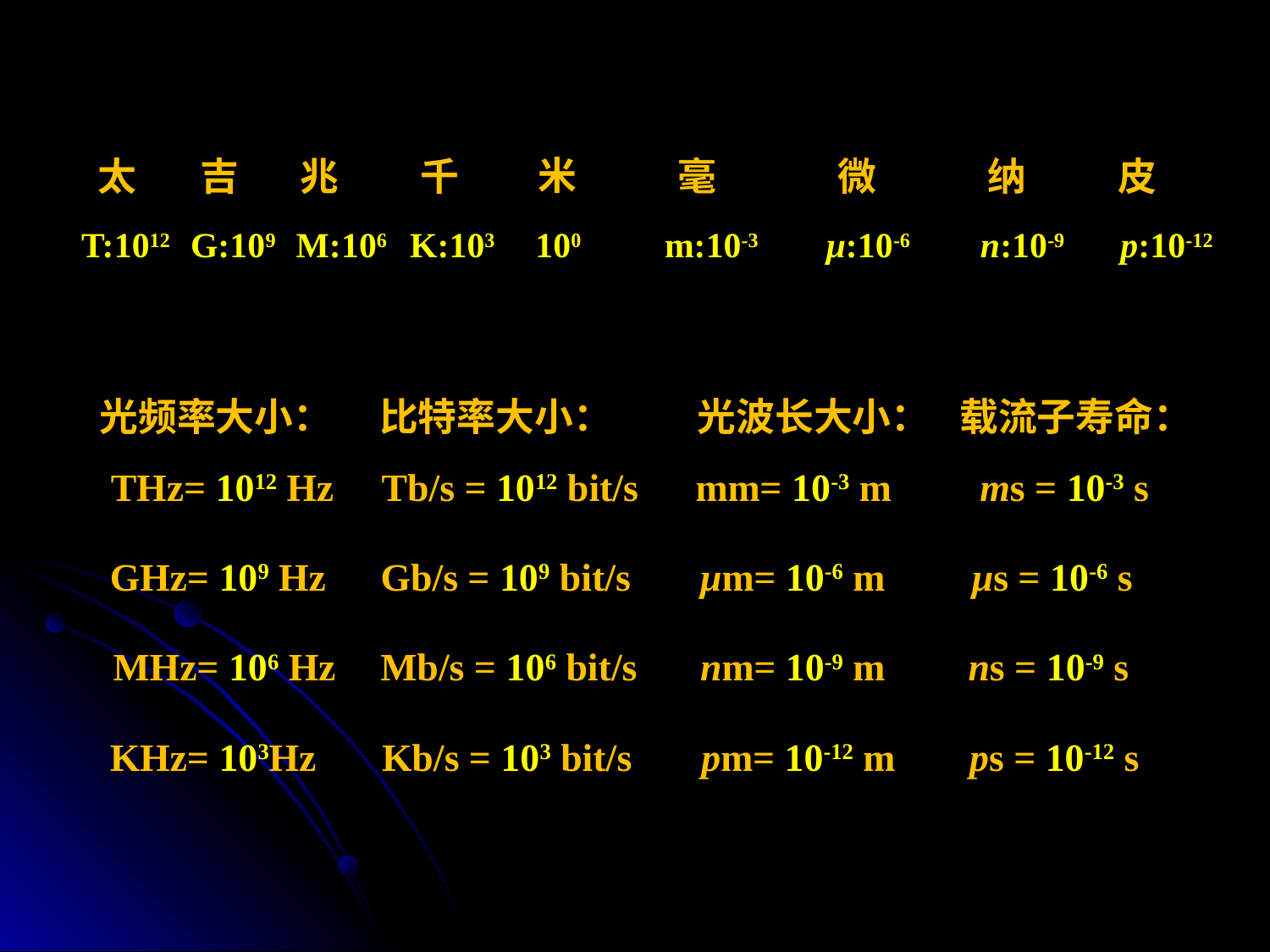

米
太
吉
兆
千
毫
微
纳
皮
T:1012
G:109
M:106
K:103
100
m:10-3
μ:10-6
n:10-9
p:10-12
光频率大小：
比特率大小：
光波长大小：
载流子寿命：
Tb/s = 1012 bit/s
mm= 10-3 m
ms = 10-3 s
THz= 1012 Hz
GHz= 109 Hz
Gb/s = 109 bit/s
μm= 10-6 m
μs = 10-6 s
MHz= 106 Hz
Mb/s = 106 bit/s
nm= 10-9 m
ns = 10-9 s
KHz= 103Hz
Kb/s = 103 bit/s
pm= 10-12 m
ps = 10-12 s
2